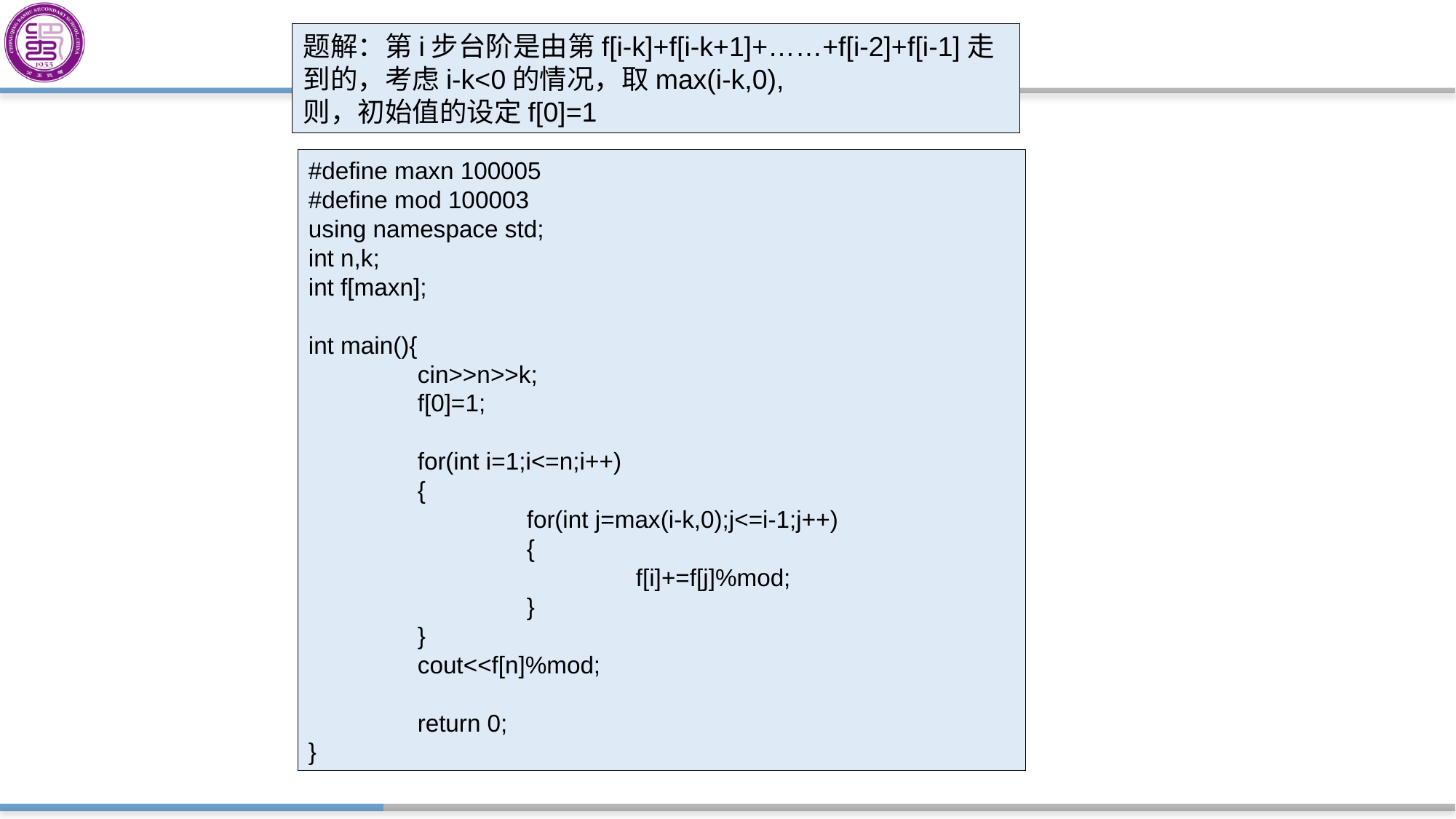

题解：第i步台阶是由第f[i-k]+f[i-k+1]+……+f[i-2]+f[i-1]走到的，考虑i-k<0的情况，取max(i-k,0),
则，初始值的设定f[0]=1
#define maxn 100005
#define mod 100003
using namespace std;
int n,k;
int f[maxn];

int main(){
	cin>>n>>k;
	f[0]=1;

	for(int i=1;i<=n;i++)
	{
		for(int j=max(i-k,0);j<=i-1;j++)
		{
			f[i]+=f[j]%mod;
		}
	}
	cout<<f[n]%mod;

	return 0;
}